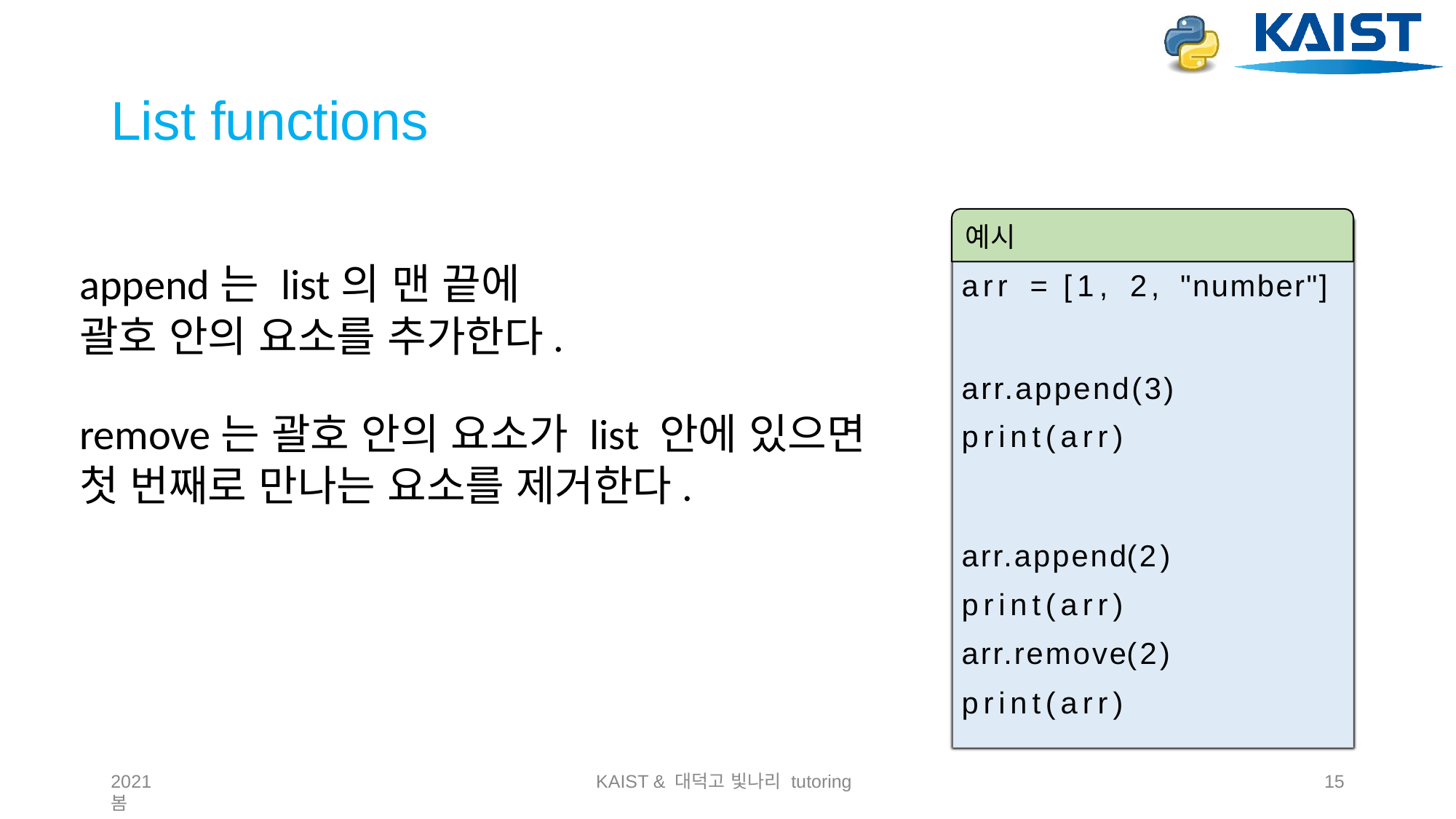

# List functions
예시
arr	=	[1,	2,	"number"]

append는 list의 맨 끝에
괄호 안의 요소를 추가한다.

remove는 괄호 안의 요소가 list 안에 있으면
첫 번째로 만나는 요소를 제거한다.

arr.append(3)
print(arr)
arr.append(2)
print(arr)
arr.remove(2)
print(arr)
2021 봄
KAIST & 대덕고 빛나리 tutoring
15